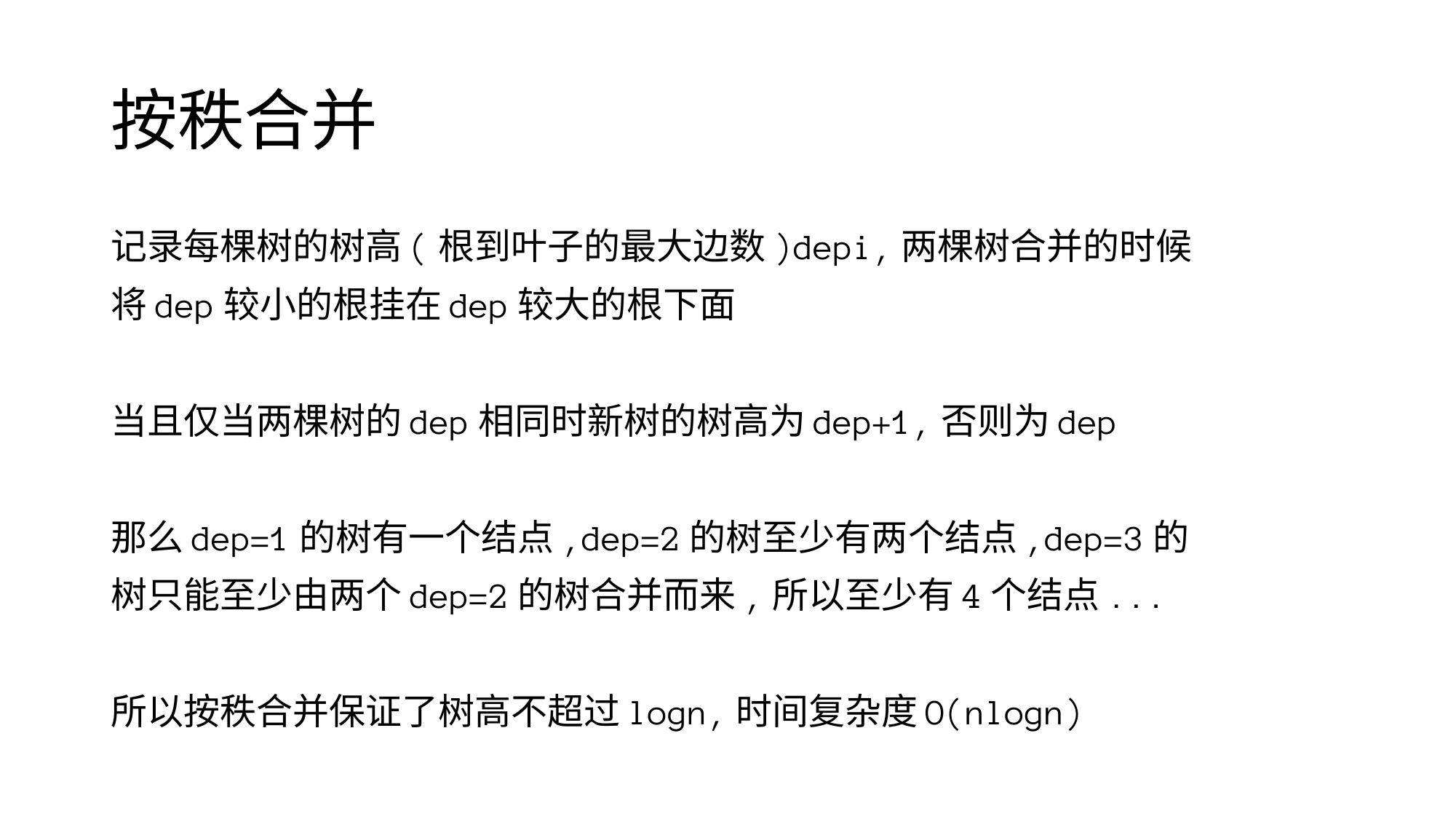

# 按秩合并
记录每棵树的树高(根到叶子的最大边数)depi,两棵树合并的时候
将dep较小的根挂在dep较大的根下面

当且仅当两棵树的dep相同时新树的树高为dep+1,否则为dep

那么dep=1的树有一个结点,dep=2的树至少有两个结点,dep=3的
树只能至少由两个dep=2的树合并而来,所以至少有4个结点...

所以按秩合并保证了树高不超过logn,时间复杂度O(nlogn)